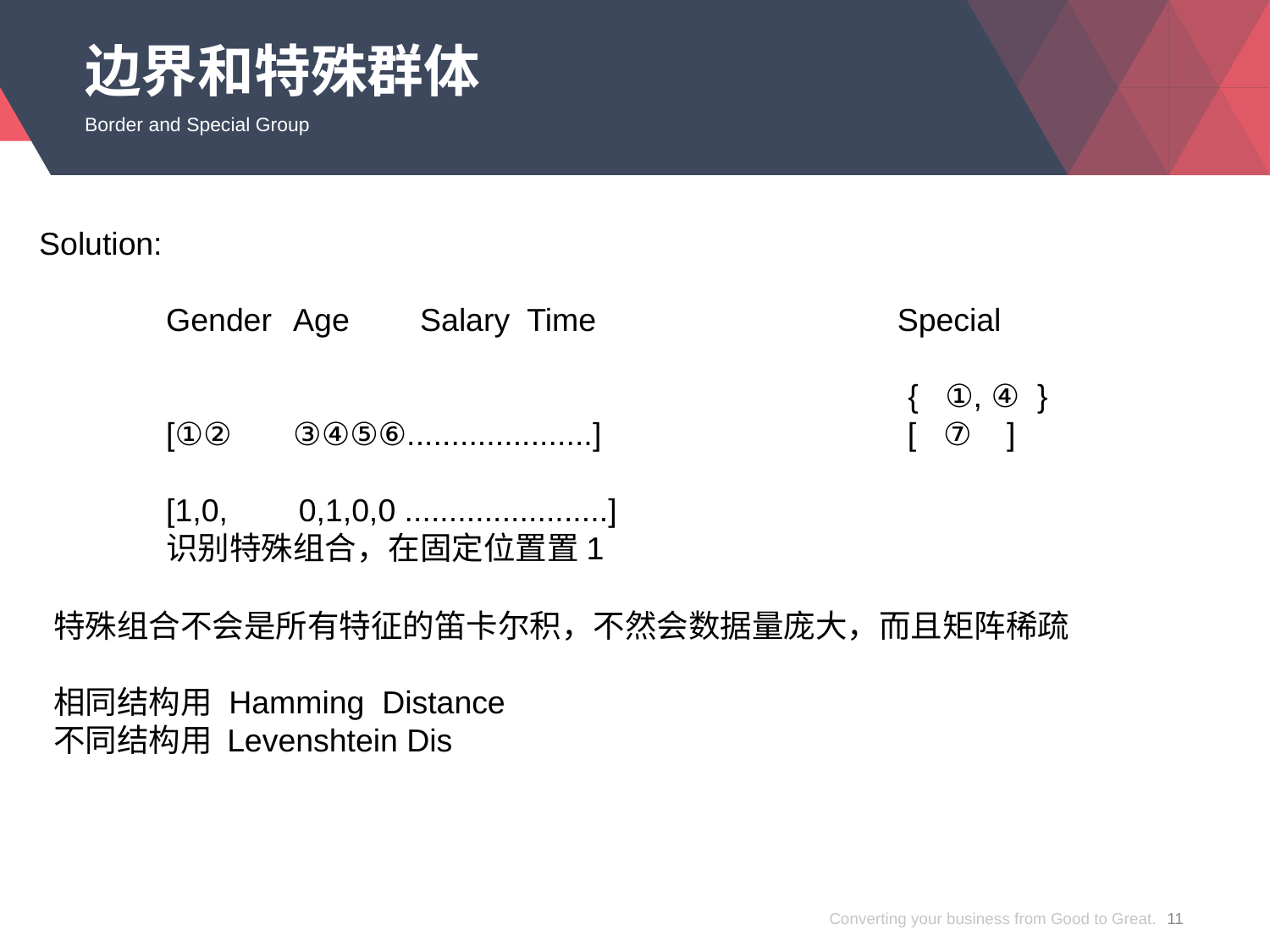

# 边界和特殊群体
Border and Special Group
Solution:

	Gender	Age   	Salary  Time                                  Special
															            {   ①, ④  }
	[①②	③④⑤⑥.....................]		            [   ⑦    ]

	[1,0,        0,1,0,0 .......................]
	识别特殊组合，在固定位置置1
特殊组合不会是所有特征的笛卡尔积，不然会数据量庞大，而且矩阵稀疏

相同结构用 Hamming  Distance
不同结构用 Levenshtein Dis
Converting your business from Good to Great.
11